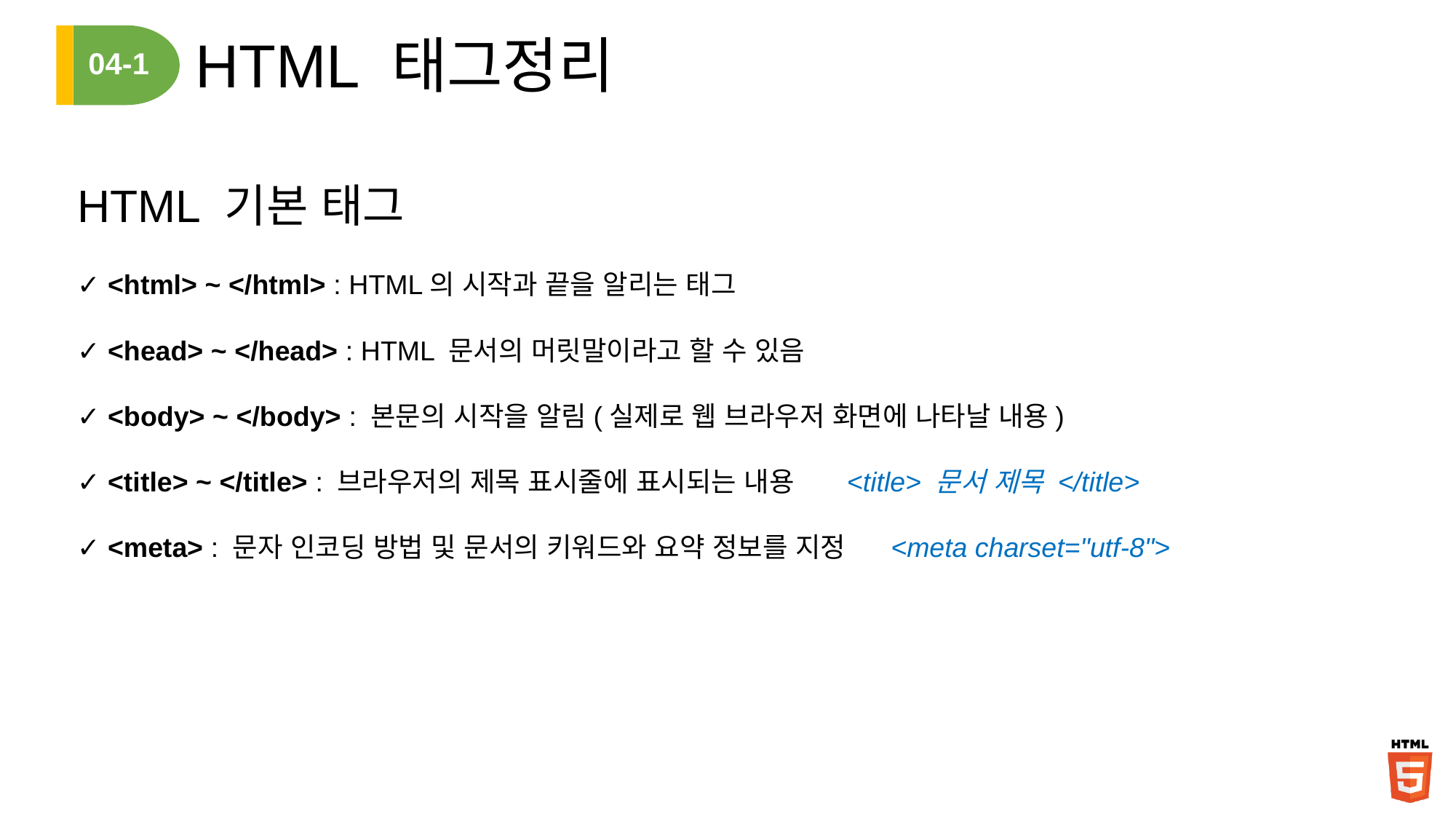

HTML 태그정리
04-1
HTML 기본 태그

✓ <html> ~ </html> : HTML의 시작과 끝을 알리는 태그

✓ <head> ~ </head> : HTML 문서의 머릿말이라고 할 수 있음

✓ <body> ~ </body> : 본문의 시작을 알림(실제로 웹 브라우저 화면에 나타날 내용)

✓ <title> ~ </title> : 브라우저의 제목 표시줄에 표시되는 내용      <title> 문서 제목 </title>

✓ <meta> : 문자 인코딩 방법 및 문서의 키워드와 요약 정보를 지정     <meta charset="utf-8">